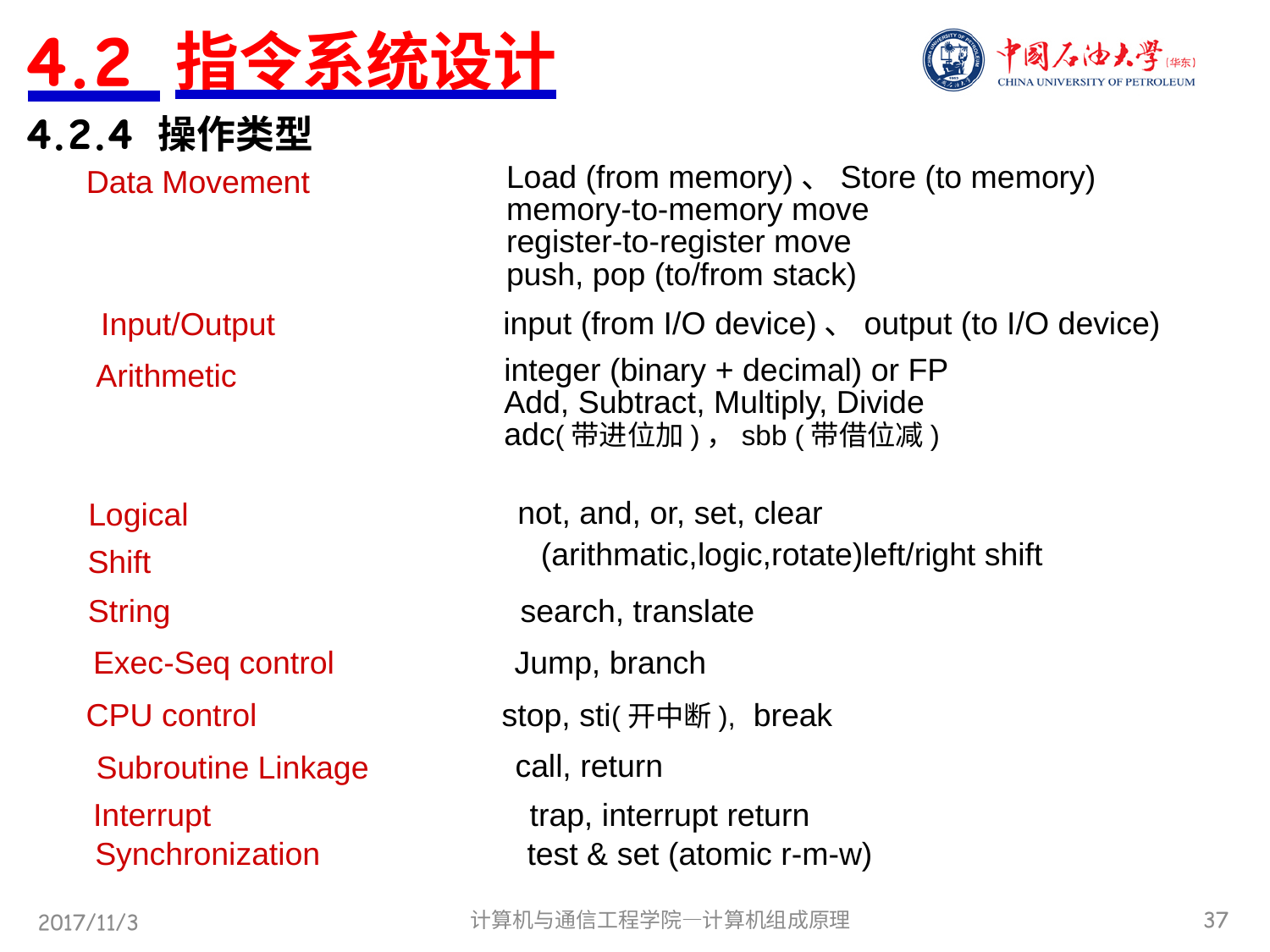

# 4.2 指令系统设计
4.2.4 操作类型
Load (from memory)、Store (to memory)
memory-to-memory move
register-to-register move
push, pop (to/from stack)
Data Movement
input (from I/O device)、output (to I/O device)
Input/Output
integer (binary + decimal) or FP
Add, Subtract, Multiply, Divide
adc(带进位加)，sbb (带借位减)
Arithmetic
not, and, or, set, clear
Logical
(arithmatic,logic,rotate)left/right shift
Shift
String
search, translate
Exec-Seq control
Jump, branch
CPU control
stop, sti(开中断),  break
call, return
Subroutine Linkage
Interrupt
trap, interrupt return
Synchronization
test & set (atomic r-m-w)
计算机与通信工程学院—计算机组成原理
37
2017/11/3